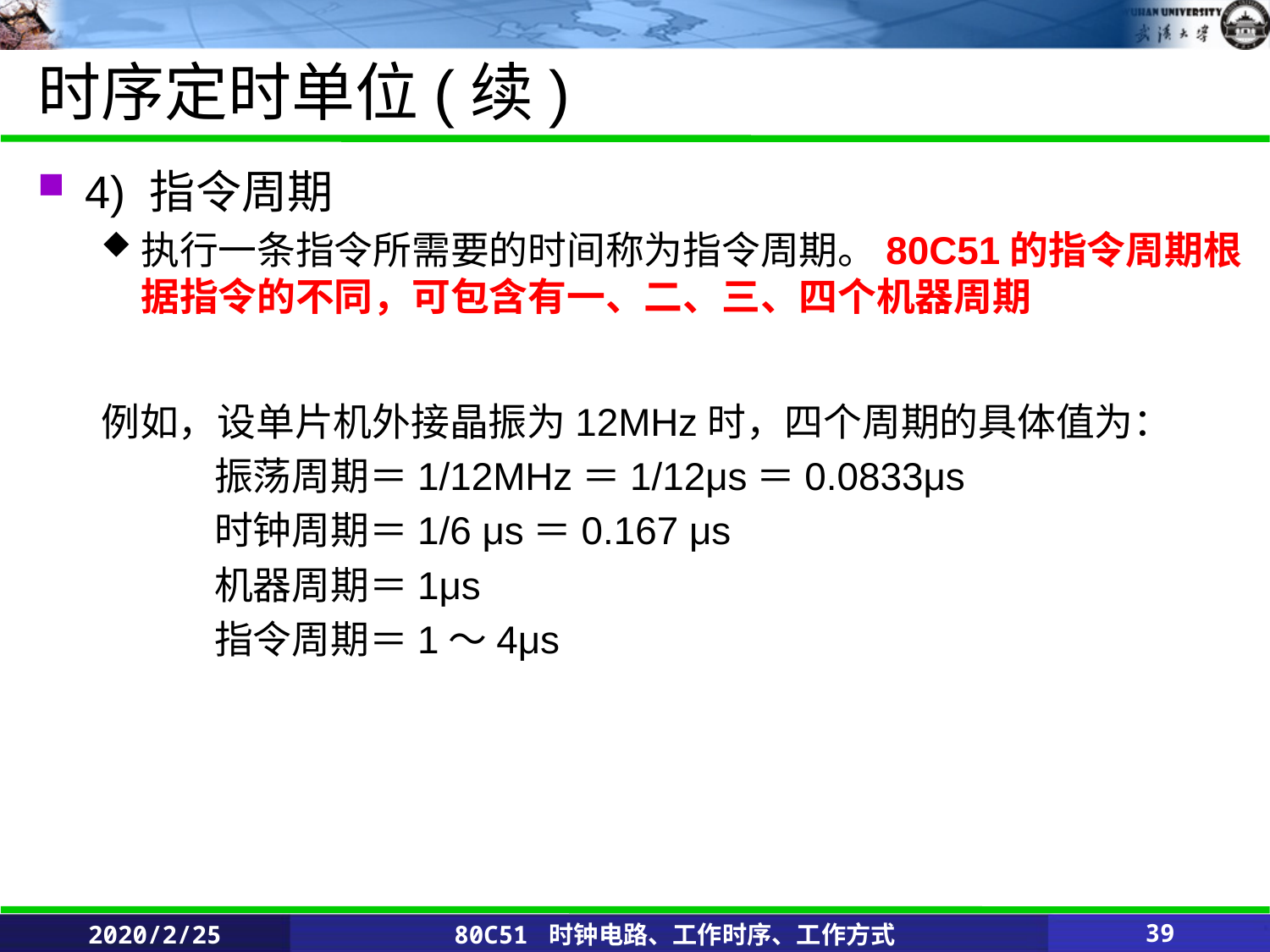

# 时序定时单位(续)
4) 指令周期
执行一条指令所需要的时间称为指令周期。80C51的指令周期根据指令的不同，可包含有一、二、三、四个机器周期

例如，设单片机外接晶振为12MHz时，四个周期的具体值为：
            振荡周期＝1/12MHz＝1/12μs＝0.0833μs
            时钟周期＝1/6 μs＝0.167 μs
            机器周期＝1μs
            指令周期＝1～4μs

2020/2/25
80C51 时钟电路、工作时序、工作方式
39